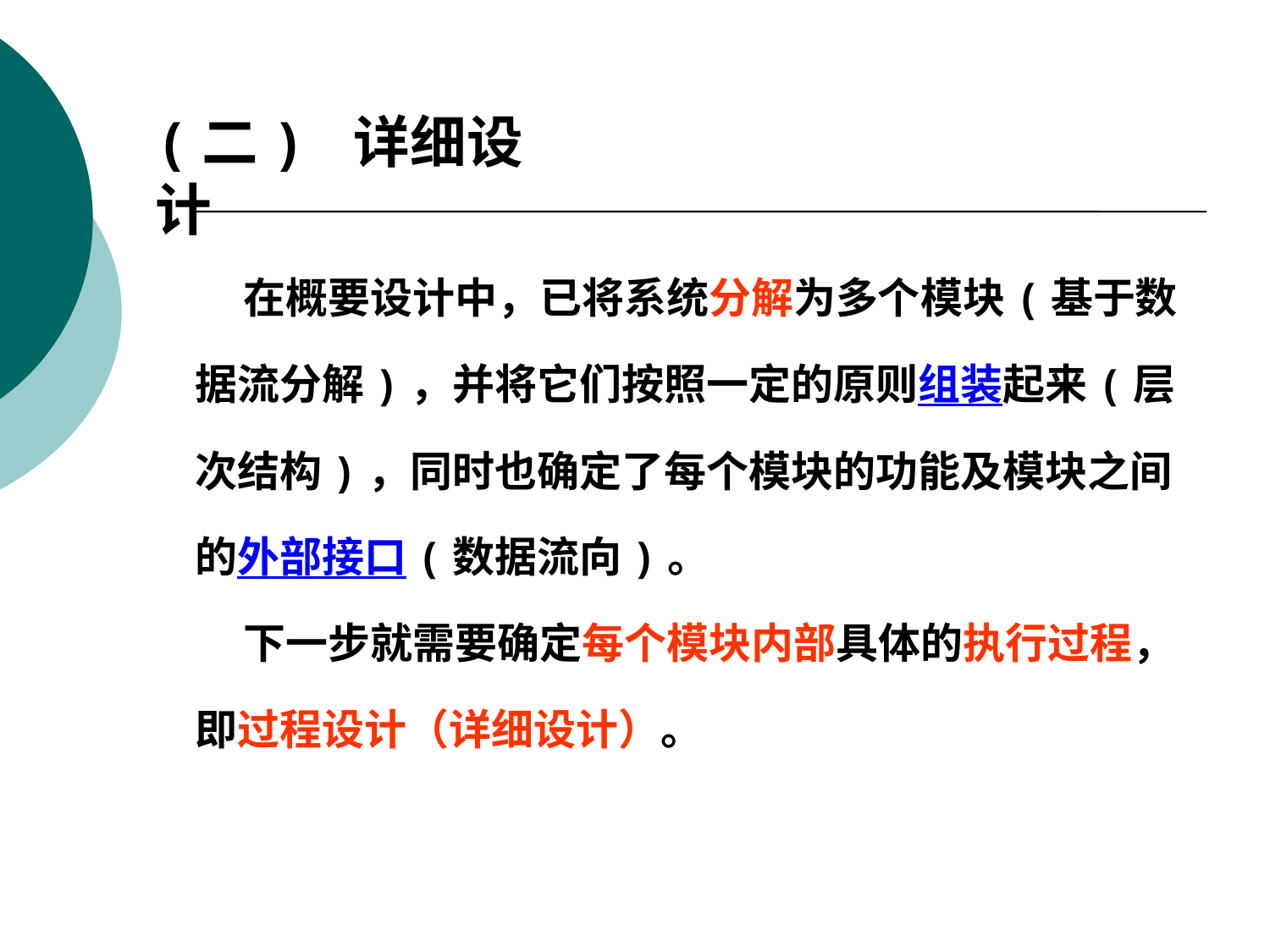

(二) 详细设计
    在概要设计中，已将系统分解为多个模块(基于数据流分解)，并将它们按照一定的原则组装起来(层次结构)，同时也确定了每个模块的功能及模块之间的外部接口(数据流向)。
    下一步就需要确定每个模块内部具体的执行过程，即过程设计（详细设计）。